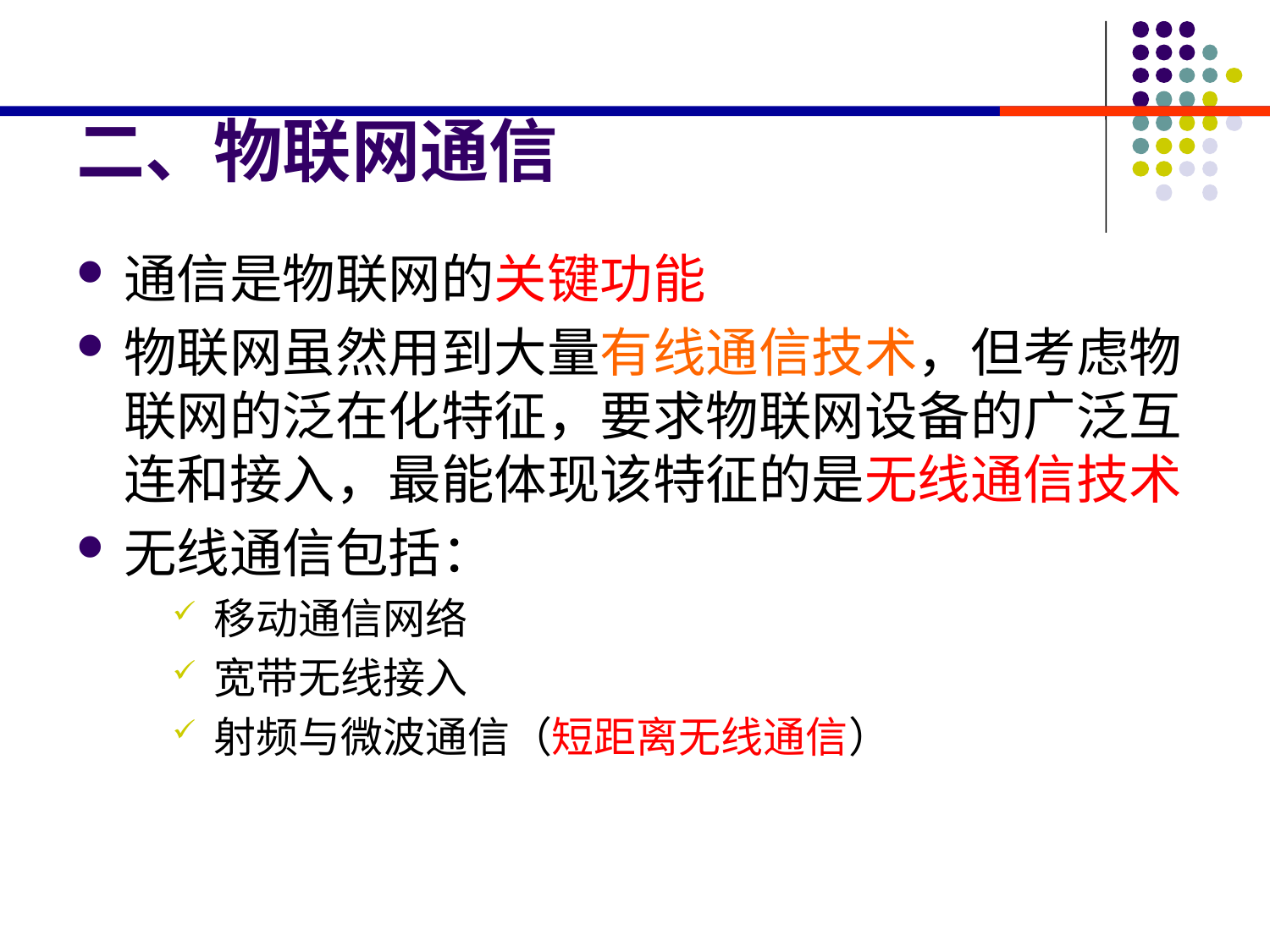

# 二、物联网通信
通信是物联网的关键功能
物联网虽然用到大量有线通信技术，但考虑物联网的泛在化特征，要求物联网设备的广泛互连和接入，最能体现该特征的是无线通信技术
无线通信包括：
移动通信网络
宽带无线接入
射频与微波通信（短距离无线通信）